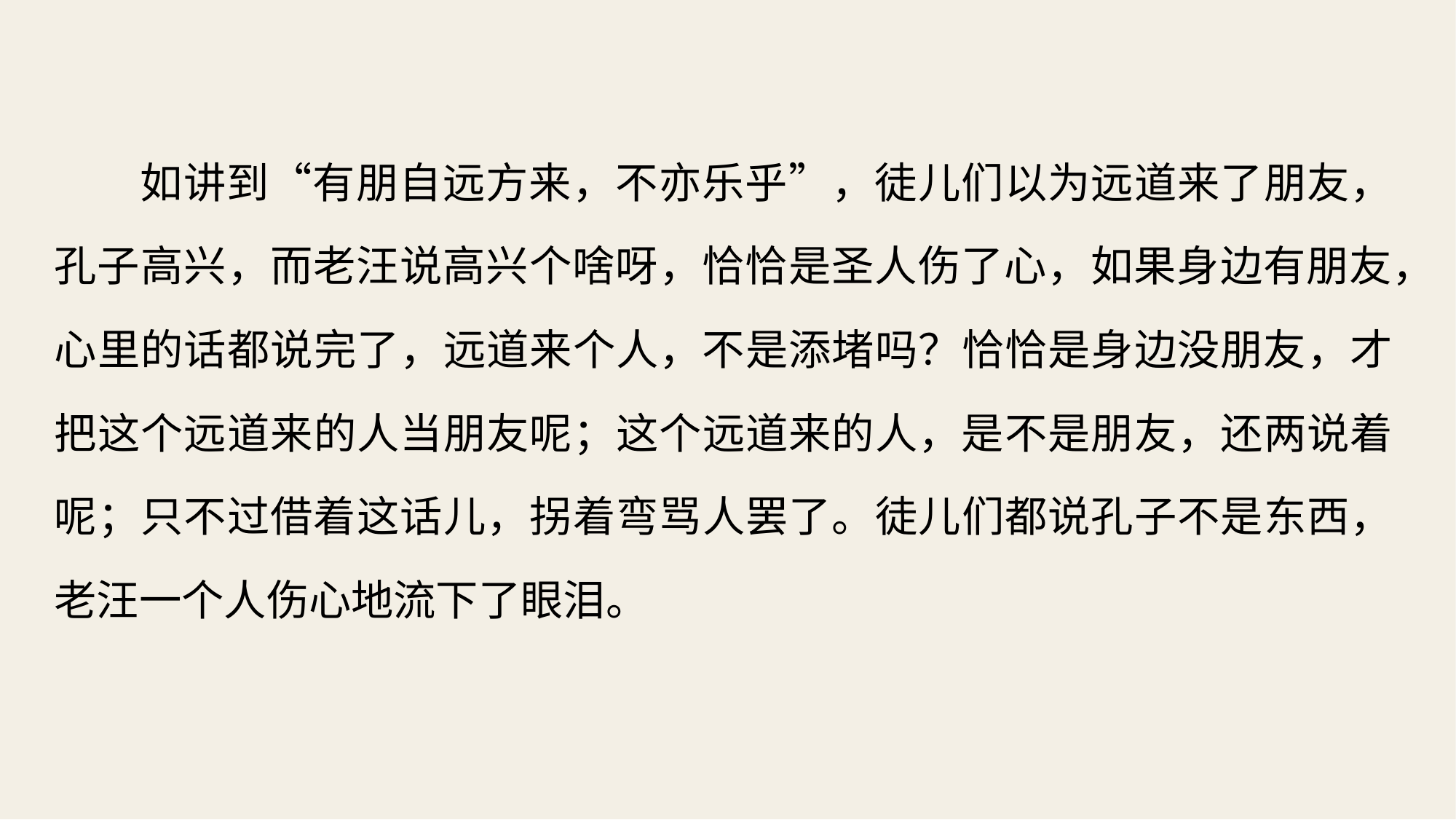

如讲到“有朋自远方来，不亦乐乎”，徒儿们以为远道来了朋友，孔子高兴，而老汪说高兴个啥呀，恰恰是圣人伤了心，如果身边有朋友，心里的话都说完了，远道来个人，不是添堵吗？恰恰是身边没朋友，才把这个远道来的人当朋友呢；这个远道来的人，是不是朋友，还两说着呢；只不过借着这话儿，拐着弯骂人罢了。徒儿们都说孔子不是东西，老汪一个人伤心地流下了眼泪。